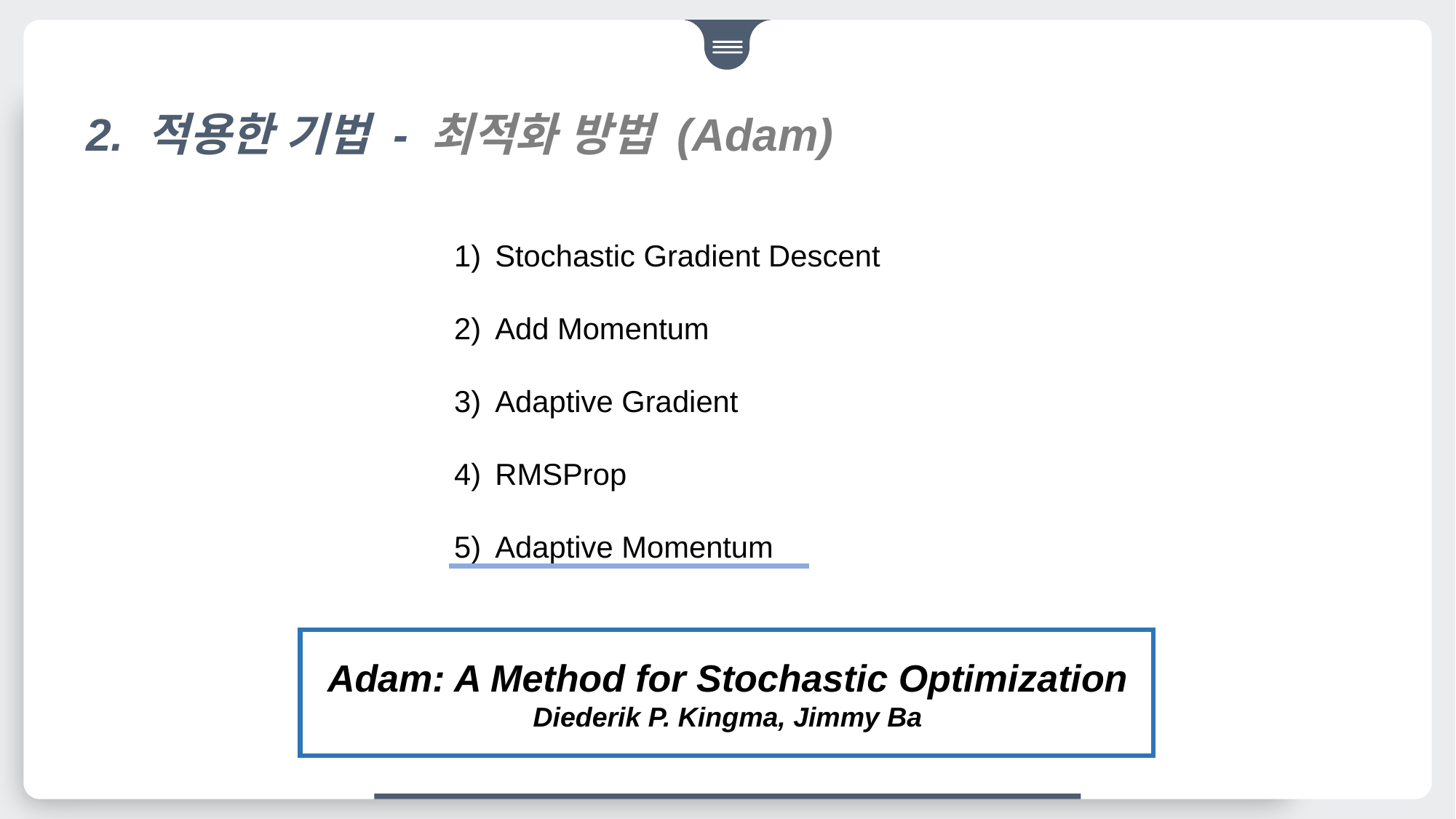

2. 적용한 기법 - 최적화 방법 (Adam)
Stochastic Gradient Descent

Add Momentum

Adaptive Gradient

RMSProp

Adaptive Momentum

A
2) 활성화 함수

Adam: A Method for Stochastic Optimization Diederik P. Kingma, Jimmy Ba